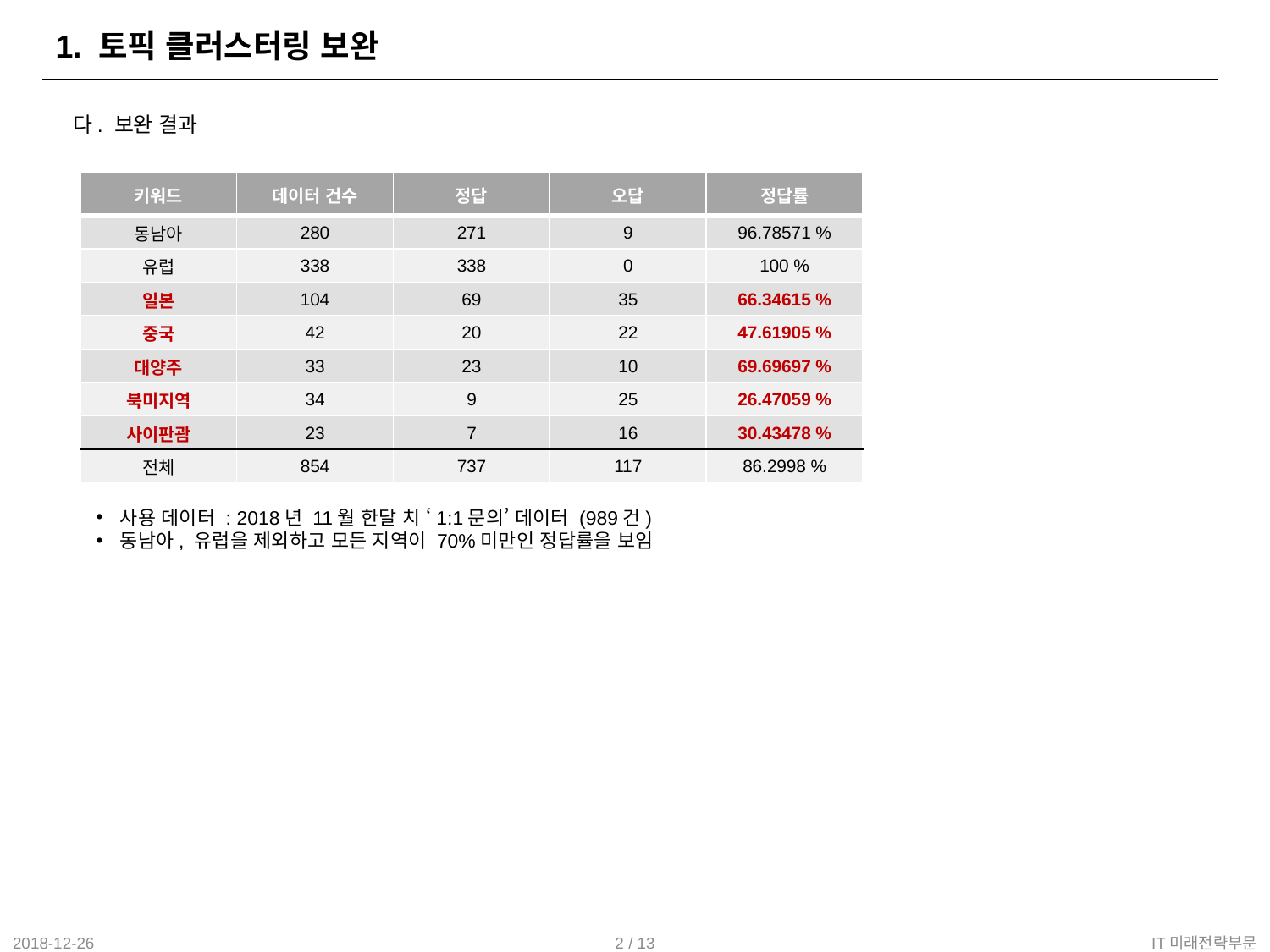

1. 토픽 클러스터링 보완
다. 보완 결과
| 키워드 | 데이터 건수 | 정답 | 오답 | 정답률 |
| --- | --- | --- | --- | --- |
| 동남아 | 280 | 271 | 9 | 96.78571 % |
| 유럽 | 338 | 338 | 0 | 100 % |
| 일본 | 104 | 69 | 35 | 66.34615 % |
| 중국 | 42 | 20 | 22 | 47.61905 % |
| 대양주 | 33 | 23 | 10 | 69.69697 % |
| 북미지역 | 34 | 9 | 25 | 26.47059 % |
| 사이판괌 | 23 | 7 | 16 | 30.43478 % |
| 전체 | 854 | 737 | 117 | 86.2998 % |
사용 데이터 : 2018년 11월 한달 치 ‘1:1문의’ 데이터 (989건)
동남아, 유럽을 제외하고 모든 지역이 70%미만인 정답률을 보임
2 / 13
IT미래전략부문
2018-12-26